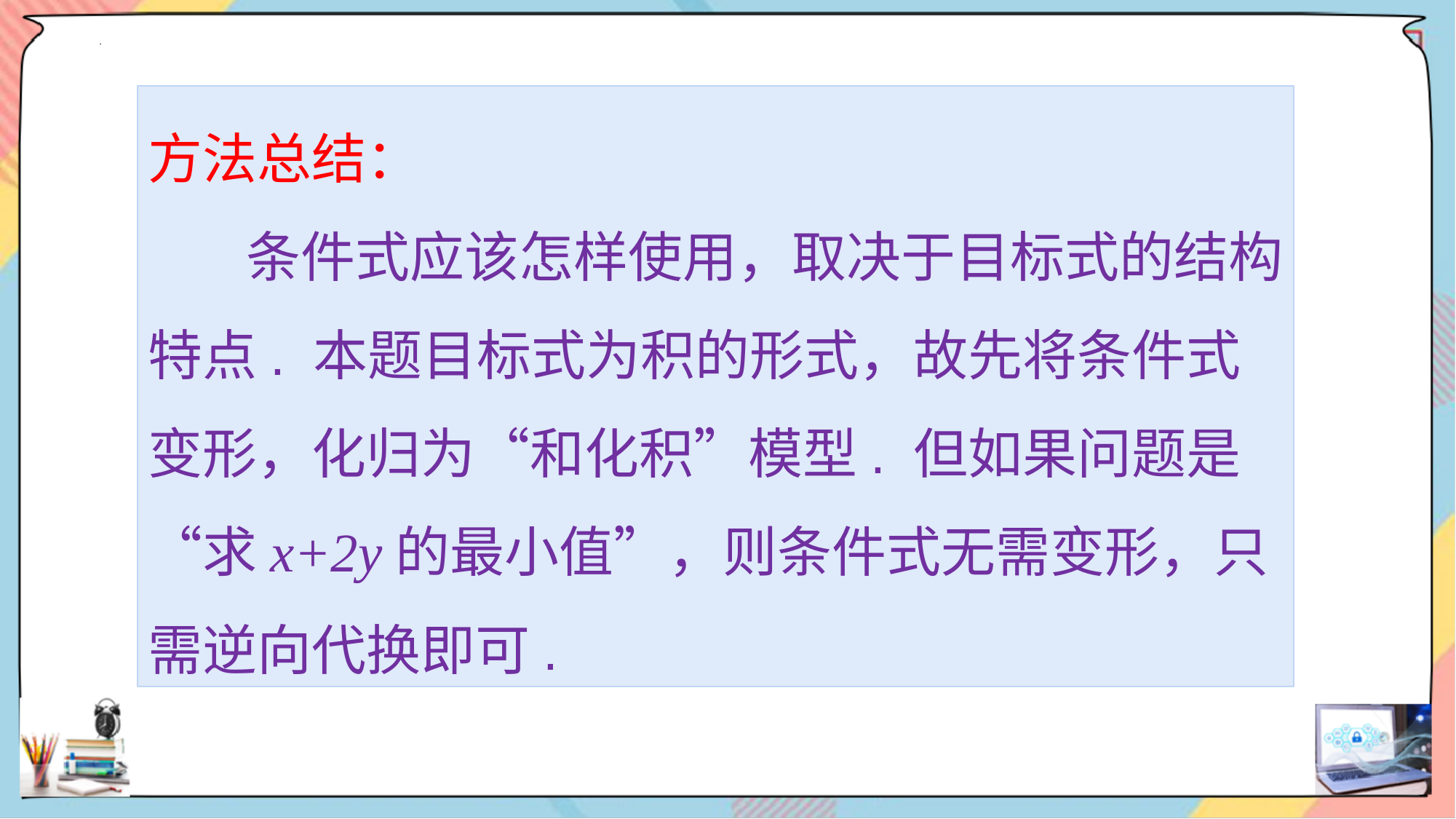

方法总结：
       条件式应该怎样使用，取决于目标式的结构特点. 本题目标式为积的形式，故先将条件式变形，化归为“和化积”模型. 但如果问题是“求x+2y的最小值”，则条件式无需变形，只需逆向代换即可.